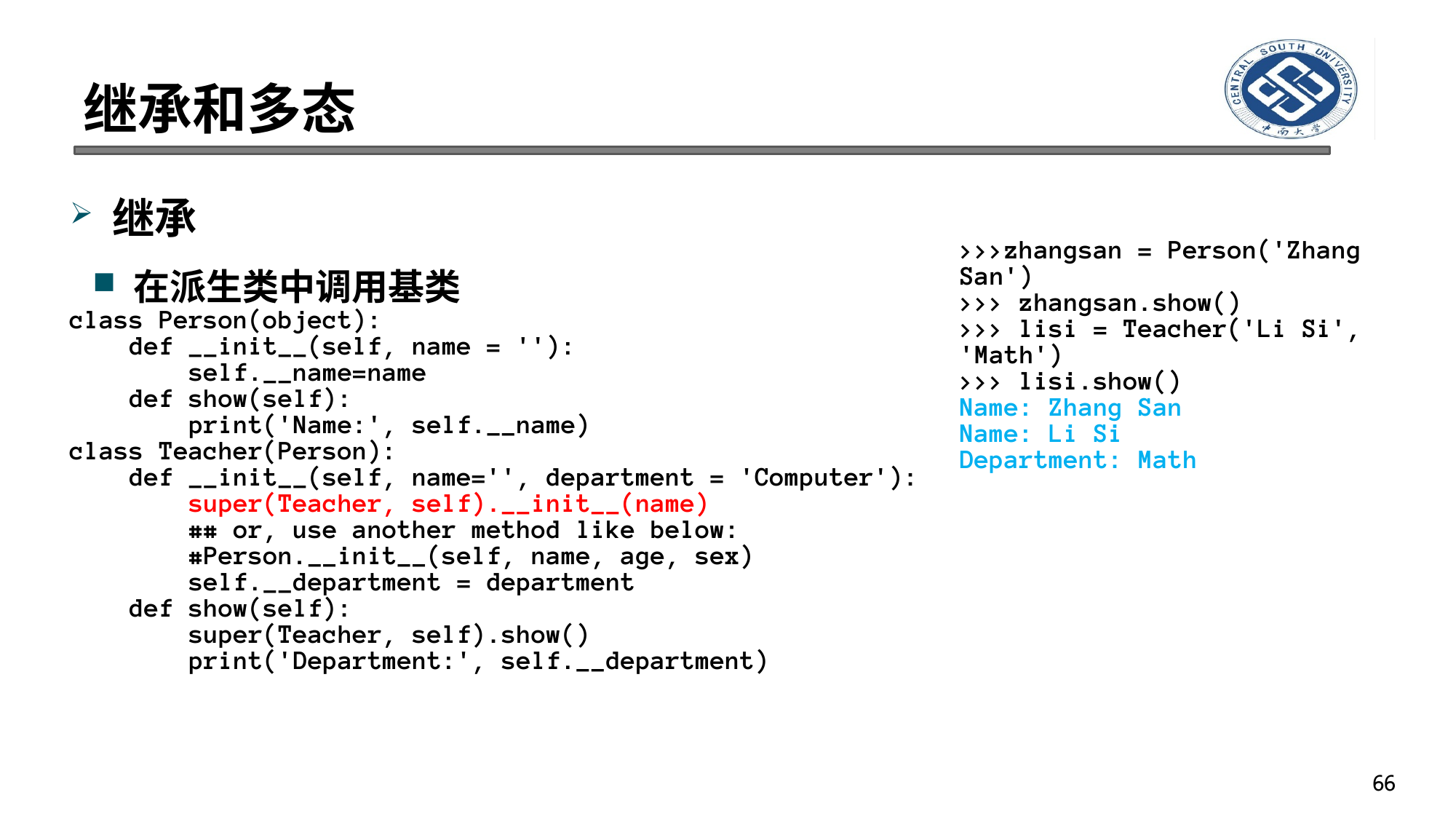

# 继承和多态
继承
在派生类中调用基类
class Person(object):
    def __init__(self, name = ''):
        self.__name=name
    def show(self):
        print('Name:', self.__name)
class Teacher(Person):
    def __init__(self, name='', department = 'Computer'):
        super(Teacher, self).__init__(name)
        ## or, use another method like below:
        #Person.__init__(self, name, age, sex)
        self.__department = department
    def show(self):
        super(Teacher, self).show()
        print('Department:', self.__department)
>>>zhangsan = Person('Zhang San')
>>> zhangsan.show()
>>> lisi = Teacher('Li Si', 'Math')
>>> lisi.show()
Name: Zhang San
Name: Li Si
Department: Math
66